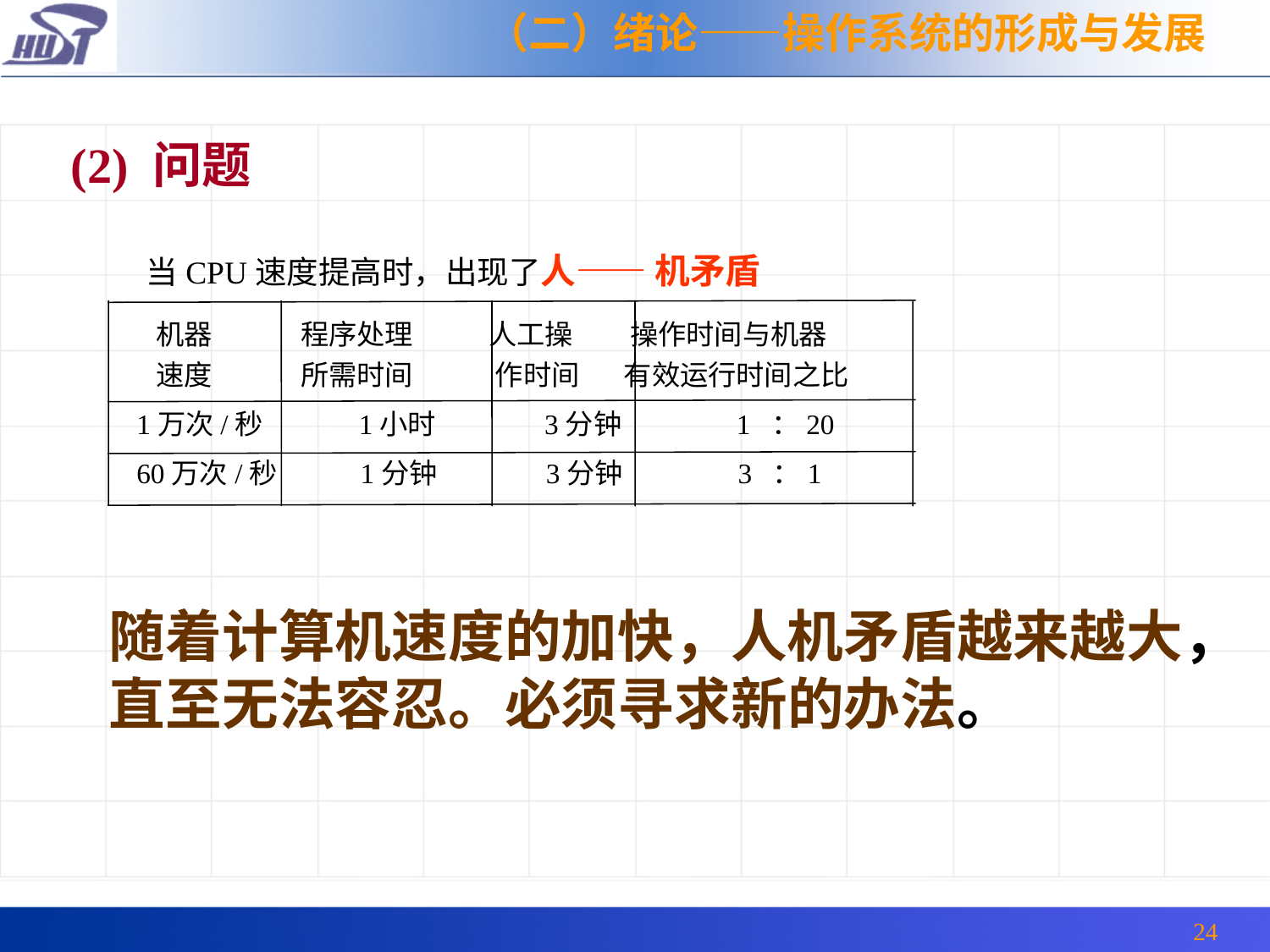

（二）绪论——操作系统的形成与发展
(2) 问题
当CPU速度提高时，出现了人—— 机矛盾
             机器              程序处理            人工操         操作时间与机器
             速度              所需时间             作时间       有效运行时间之比
          1万次/秒              1小时                3分钟                 1  ：20
          60万次/秒            1分钟                3分钟                 3  ：1

随着计算机速度的加快，人机矛盾越来越大，直至无法容忍。必须寻求新的办法。
24